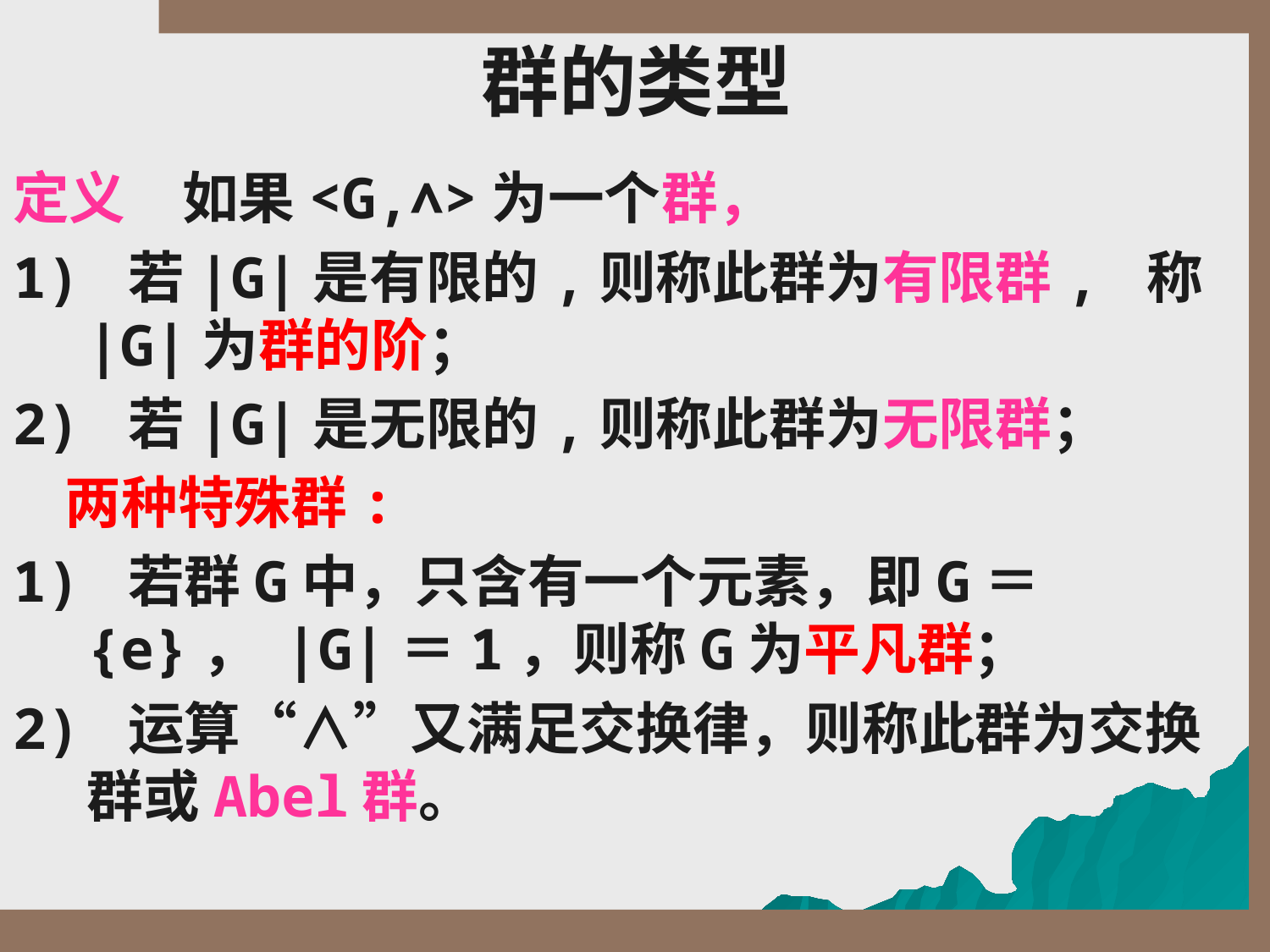

# 群的类型
定义　如果<G,∧>为一个群，
1) 若|G|是有限的,则称此群为有限群, 称|G|为群的阶；
2) 若|G|是无限的,则称此群为无限群；
   两种特殊群:
1) 若群G中，只含有一个元素，即G＝{e}， |G|＝1，则称G为平凡群；
2) 运算“∧”又满足交换律，则称此群为交换群或Abel群。

55